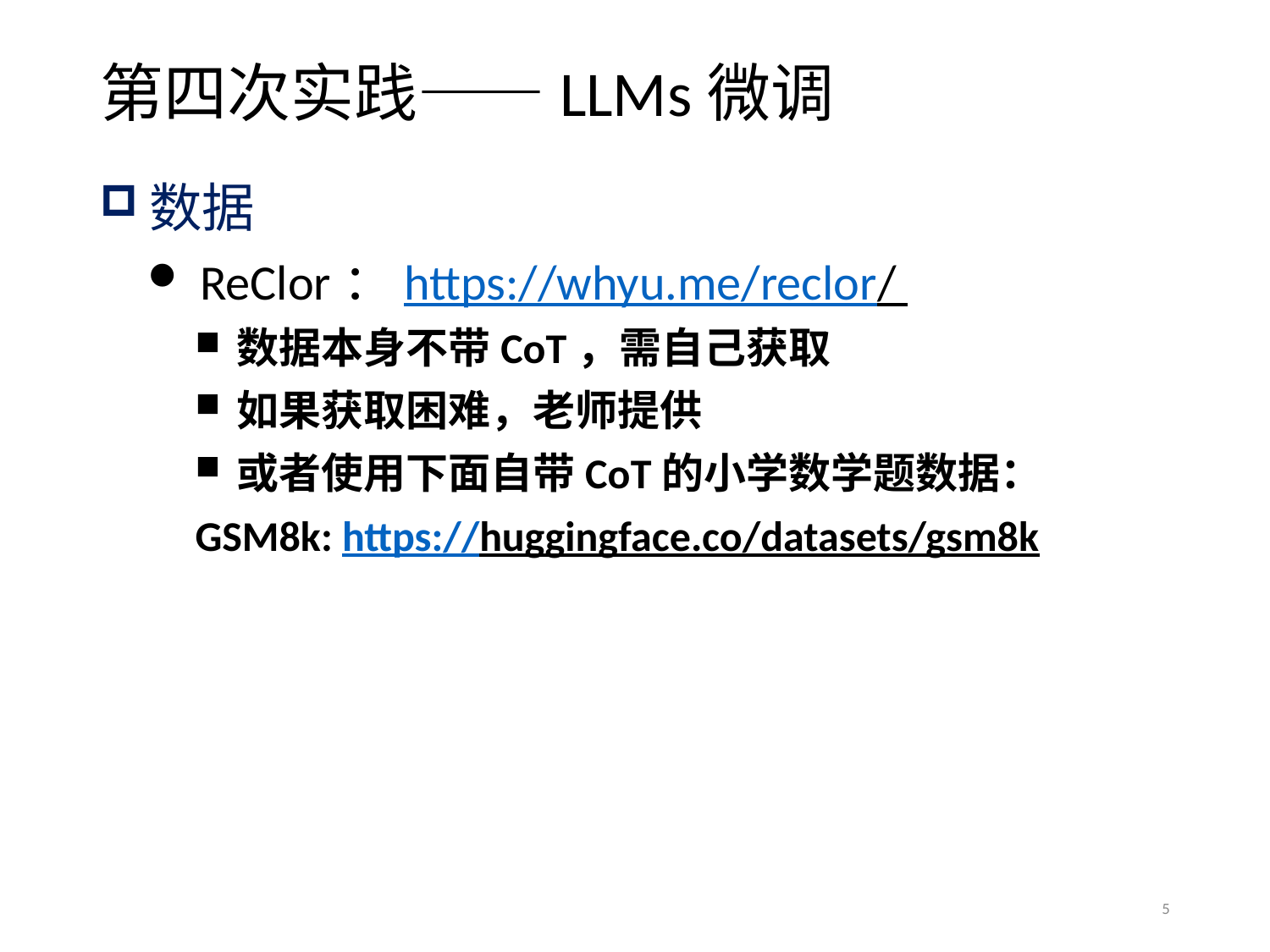

# 第四次实践——LLMs微调
数据
ReClor：https://whyu.me/reclor/
数据本身不带CoT，需自己获取
如果获取困难，老师提供
或者使用下面自带CoT的小学数学题数据：
GSM8k: https://huggingface.co/datasets/gsm8k

5